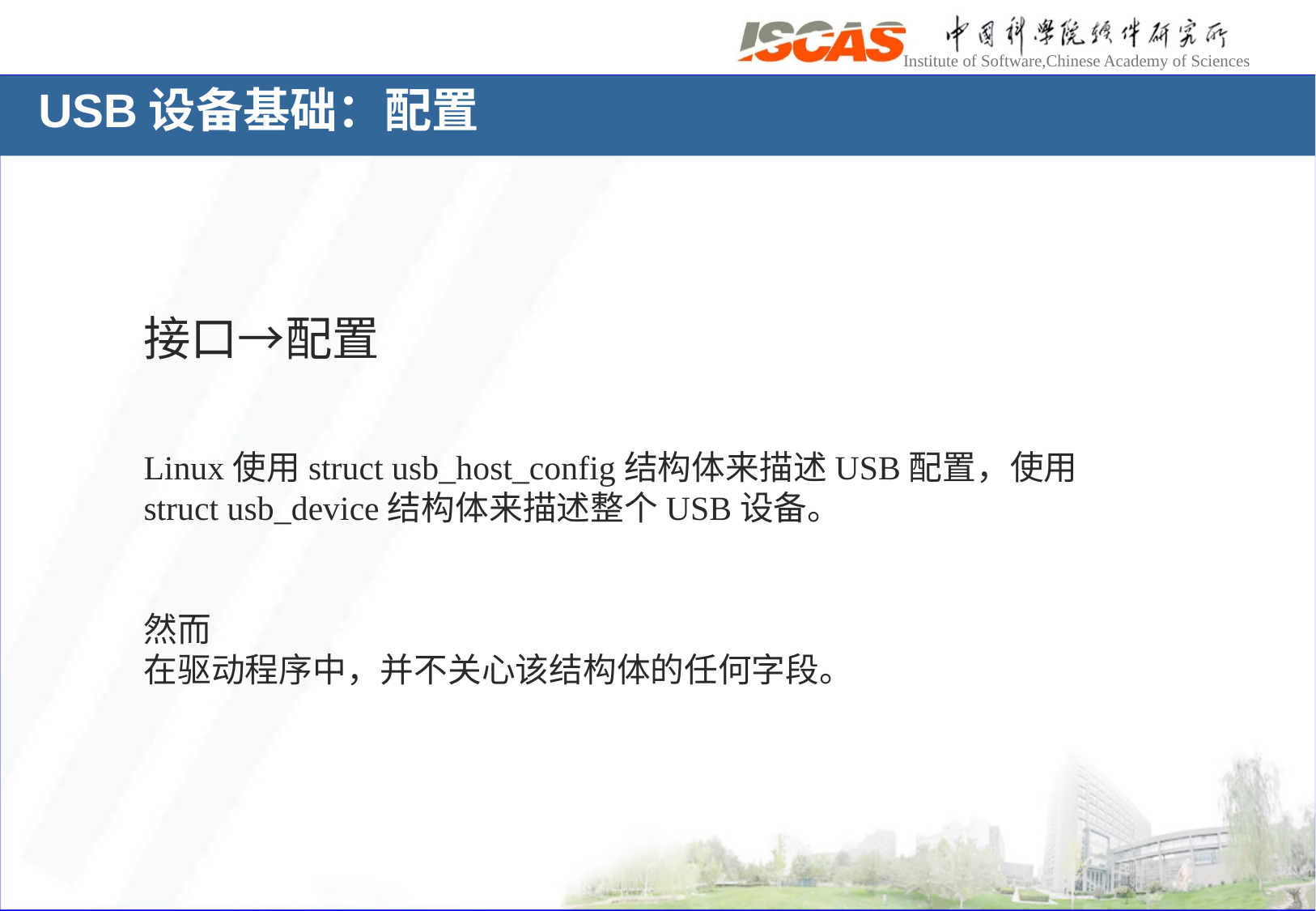

# USB设备基础：配置
接口→配置

Linux使用struct usb_host_config结构体来描述USB配置，使用 struct usb_device结构体来描述整个USB设备。

然而
在驱动程序中，并不关心该结构体的任何字段。